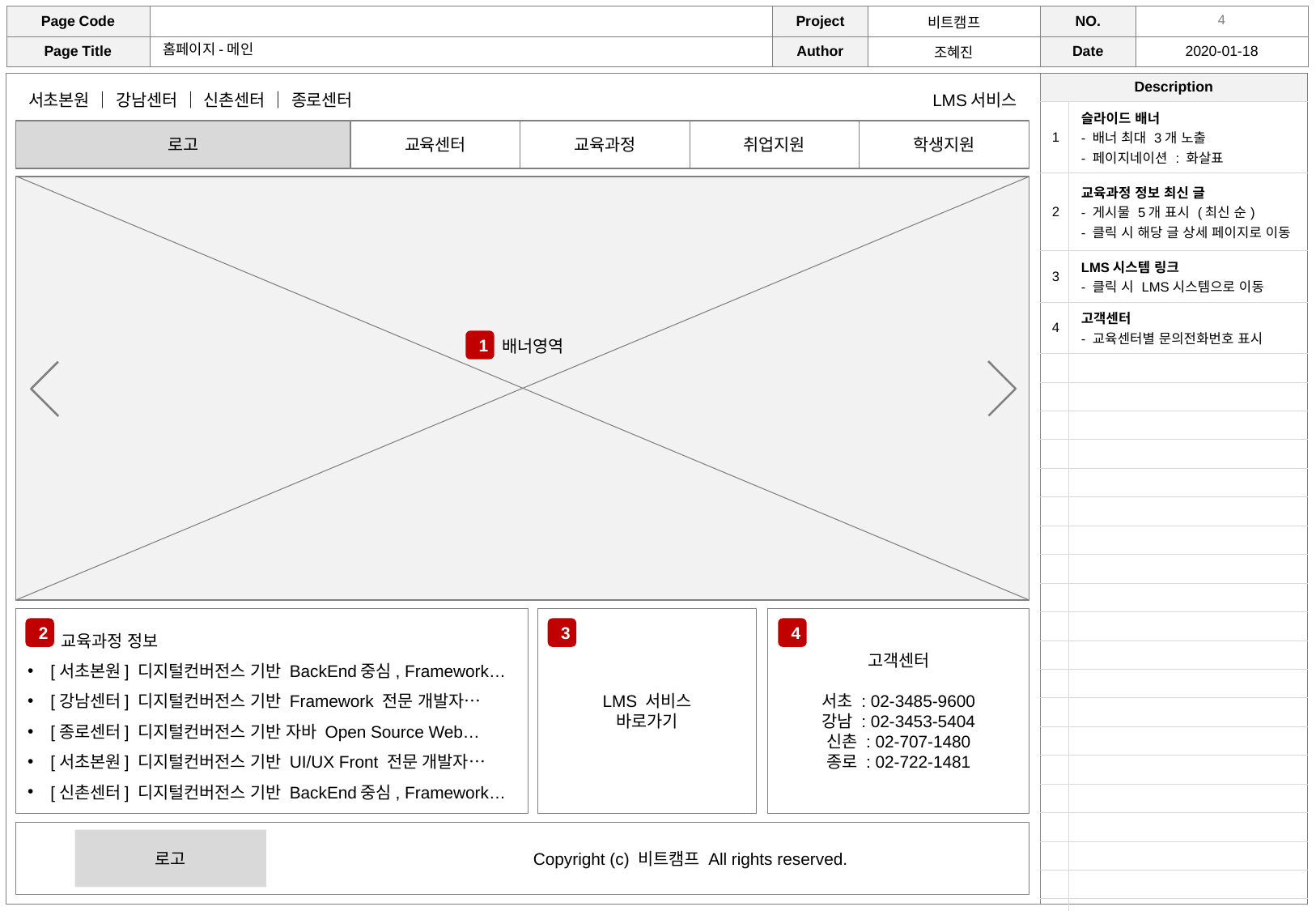

홈페이지-메인
서초본원 ｜ 강남센터 ｜ 신촌센터 ｜ 종로센터
LMS서비스
| 1 | 슬라이드 배너 - 배너 최대 3개 노출 - 페이지네이션 : 화살표 |
| --- | --- |
| 2 | 교육과정 정보 최신 글 - 게시물 5개 표시 (최신 순) - 클릭 시 해당 글 상세 페이지로 이동 |
| 3 | LMS시스템 링크 - 클릭 시 LMS시스템으로 이동 |
| 4 | 고객센터 - 교육센터별 문의전화번호 표시 |
|  |  |
|  |  |
|  |  |
|  |  |
|  |  |
|  |  |
|  |  |
|  |  |
|  |  |
|  |  |
|  |  |
|  |  |
|  |  |
|  |  |
|  |  |
|  |  |
|  |  |
|  |  |
|  |  |
|  |  |
로고
교육센터
교육과정
취업지원
학생지원

배너영역
1
　　교육과정 정보
[서초본원] 디지털컨버전스 기반 BackEnd중심, Framework…
[강남센터] 디지털컨버전스 기반 Framework 전문 개발자…
[종로센터] 디지털컨버전스 기반 자바 Open Source Web…
[서초본원] 디지털컨버전스 기반 UI/UX Front 전문 개발자…
[신촌센터] 디지털컨버전스 기반 BackEnd중심, Framework…
LMS 서비스
바로가기
고객센터

서초 : 02-3485-9600
강남 : 02-3453-5404
신촌 : 02-707-1480
종로 : 02-722-1481
2
3
4

로고
Copyright (c) 비트캠프 All rights reserved.